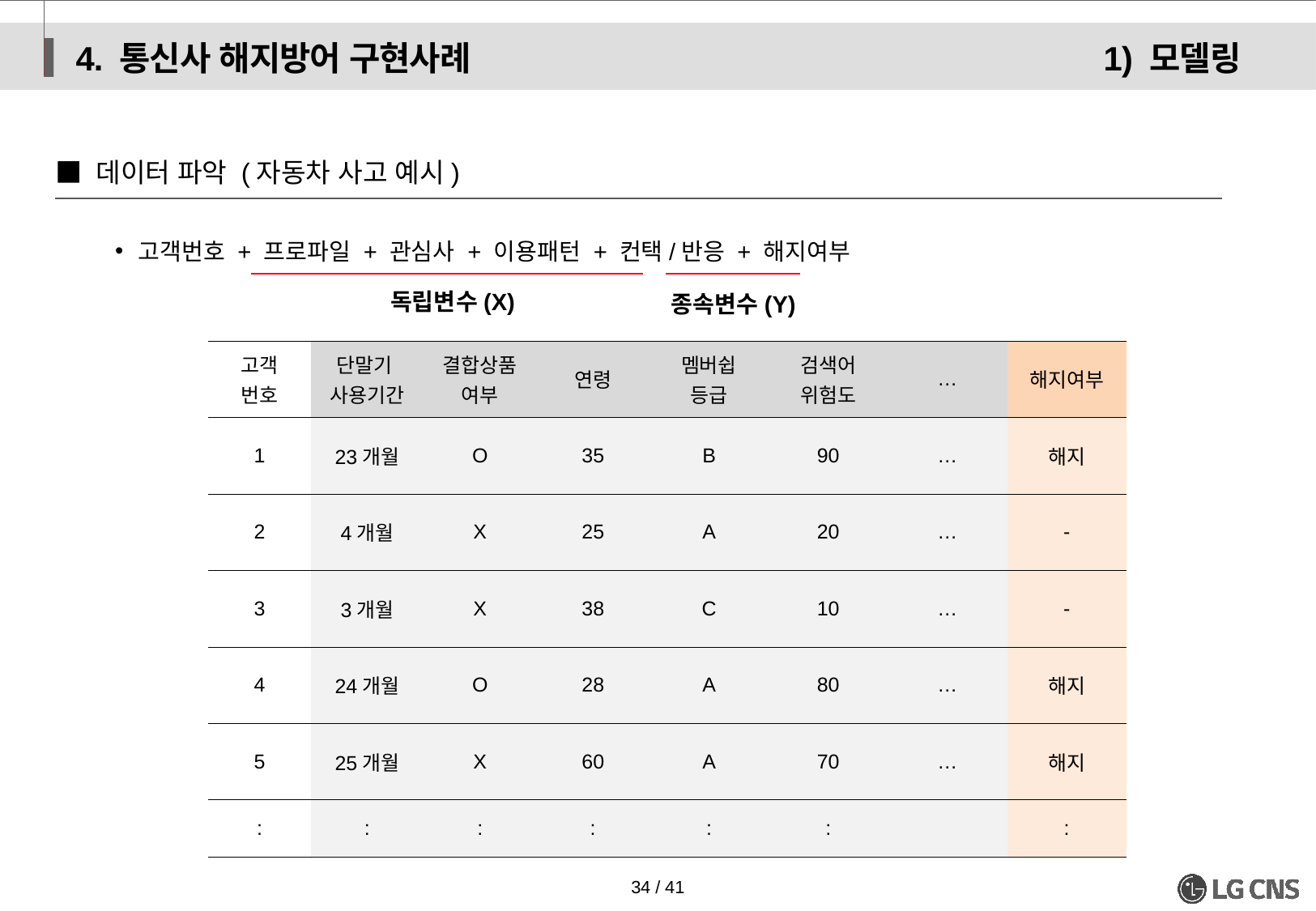

4. 통신사 해지방어 구현사례
1) 모델링
■ 데이터 파악 (자동차 사고 예시)
고객번호 + 프로파일 + 관심사 + 이용패턴 + 컨택/반응 + 해지여부
독립변수(X)
종속변수(Y)
| 고객 번호 | 단말기 사용기간 | 결합상품 여부 | 연령 | 멤버쉽 등급 | 검색어 위험도 | … | 해지여부 |
| --- | --- | --- | --- | --- | --- | --- | --- |
| 1 | 23개월 | O | 35 | B | 90 | … | 해지 |
| 2 | 4개월 | X | 25 | A | 20 | … | - |
| 3 | 3개월 | X | 38 | C | 10 | … | - |
| 4 | 24개월 | O | 28 | A | 80 | … | 해지 |
| 5 | 25개월 | X | 60 | A | 70 | … | 해지 |
| : | : | : | : | : | : |  | : |